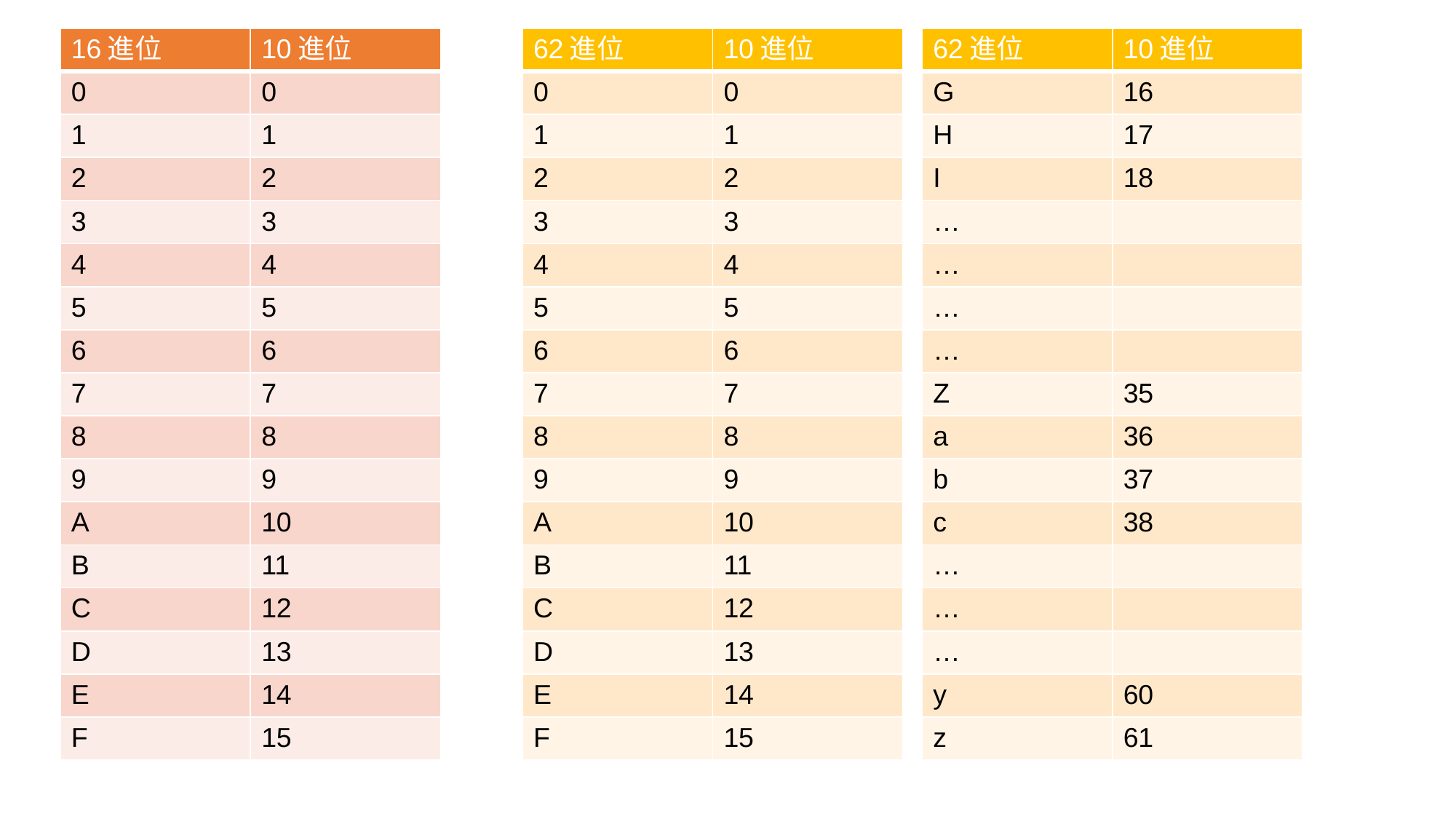

| 16進位 | 10進位 |
| --- | --- |
| 0 | 0 |
| 1 | 1 |
| 2 | 2 |
| 3 | 3 |
| 4 | 4 |
| 5 | 5 |
| 6 | 6 |
| 7 | 7 |
| 8 | 8 |
| 9 | 9 |
| A | 10 |
| B | 11 |
| C | 12 |
| D | 13 |
| E | 14 |
| F | 15 |
| 62進位 | 10進位 |
| --- | --- |
| 0 | 0 |
| 1 | 1 |
| 2 | 2 |
| 3 | 3 |
| 4 | 4 |
| 5 | 5 |
| 6 | 6 |
| 7 | 7 |
| 8 | 8 |
| 9 | 9 |
| A | 10 |
| B | 11 |
| C | 12 |
| D | 13 |
| E | 14 |
| F | 15 |
| 62進位 | 10進位 |
| --- | --- |
| G | 16 |
| H | 17 |
| I | 18 |
| … |  |
| … |  |
| … |  |
| … |  |
| Z | 35 |
| a | 36 |
| b | 37 |
| c | 38 |
| … |  |
| … |  |
| … |  |
| y | 60 |
| z | 61 |